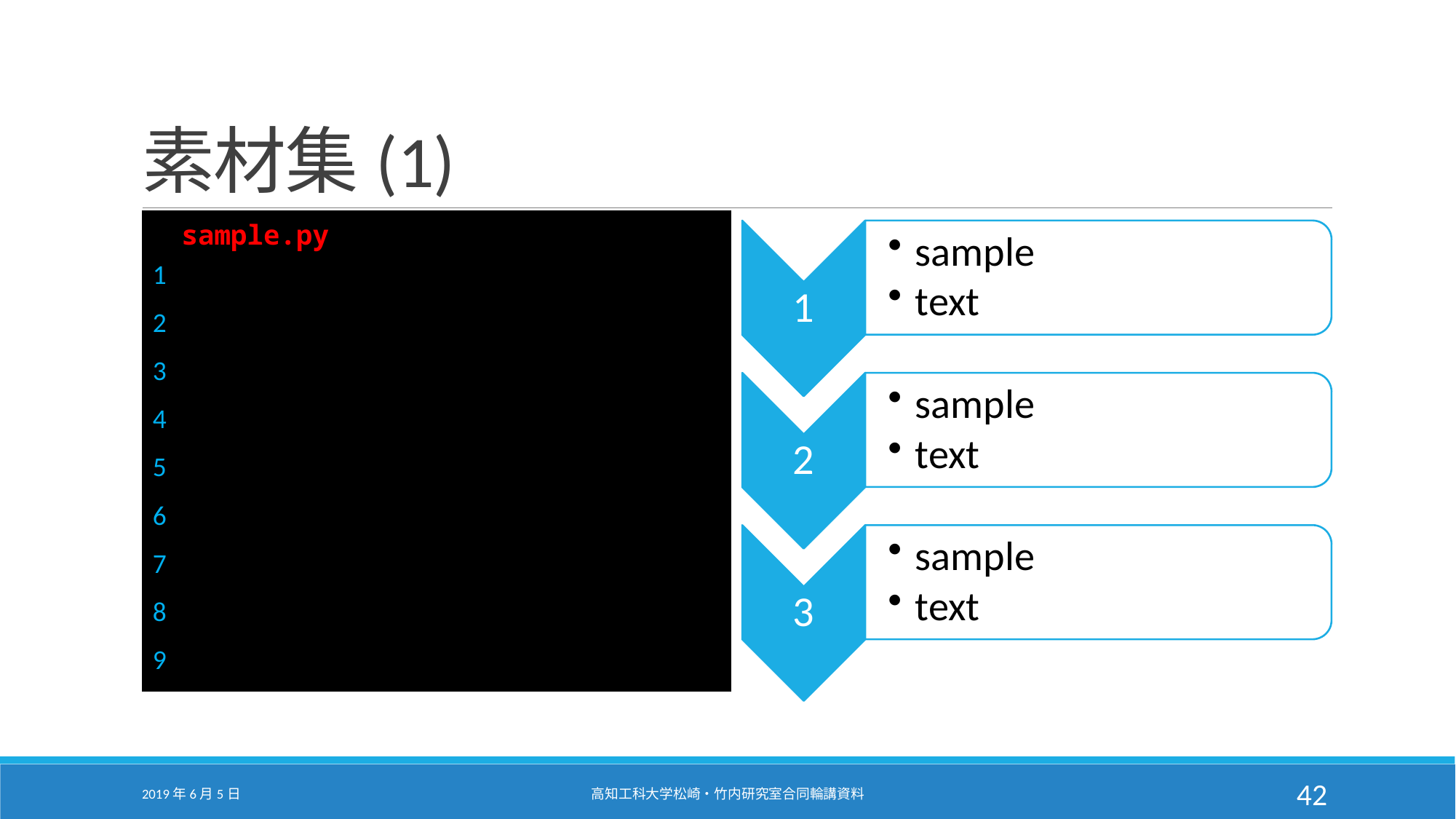

# 素材集(1)
|  | sample.py |
| --- | --- |
| 1 |  |
| 2 |  |
| 3 |  |
| 4 |  |
| 5 |  |
| 6 |  |
| 7 |  |
| 8 |  |
| 9 |  |
1
sample
text
2
sample
text
3
sample
text
2019年6月5日
高知工科大学松崎・竹内研究室合同輪講資料
42